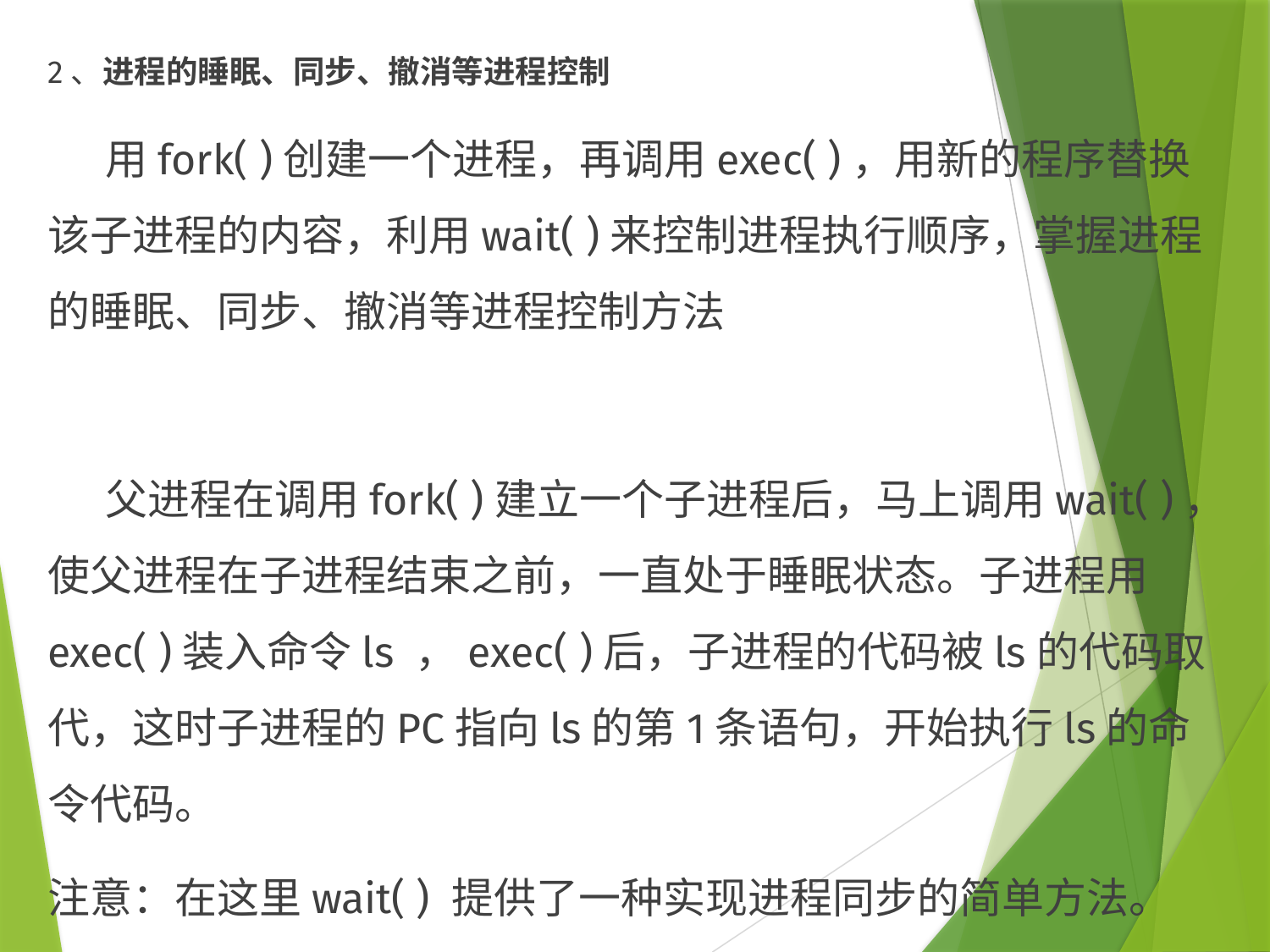

2、进程的睡眠、同步、撤消等进程控制
     用fork( )创建一个进程，再调用exec( )，用新的程序替换该子进程的内容，利用wait( )来控制进程执行顺序，掌握进程的睡眠、同步、撤消等进程控制方法

     父进程在调用fork( )建立一个子进程后，马上调用wait( )，使父进程在子进程结束之前，一直处于睡眠状态。子进程用exec( )装入命令ls ，exec( )后，子进程的代码被ls的代码取代，这时子进程的PC指向ls的第1条语句，开始执行ls的命令代码。
注意：在这里wait( ) 提供了一种实现进程同步的简单方法。